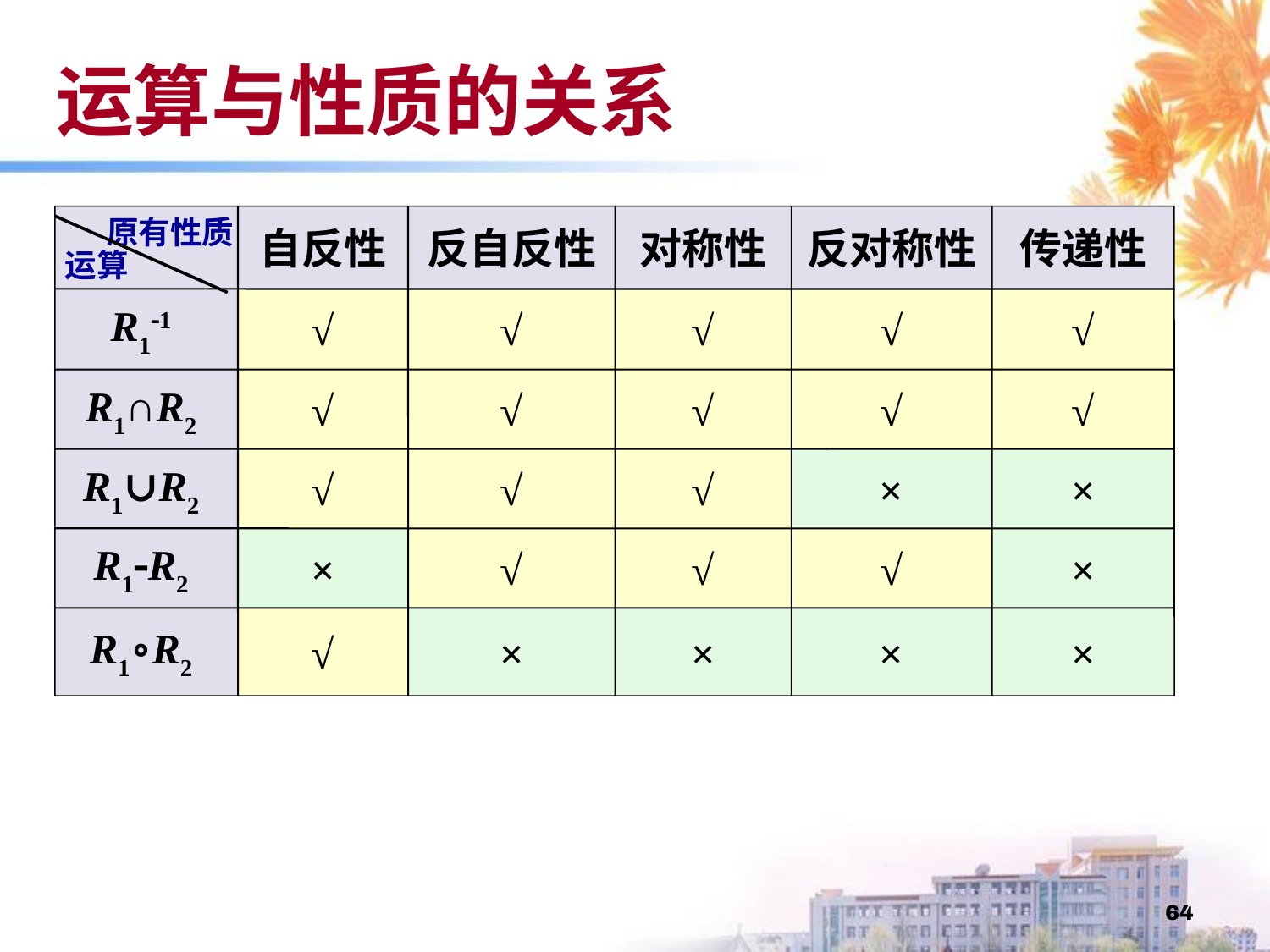

# 运算与性质的关系

自反性

反自反性

对称性

反对称性

传递性

原有性质

运算
R1−1

√
√
√
√
√
R1∩R2

√
√
√
√
√
R1∪R2

√
√
√
×
×
R1−R2

×
√
√
√
×
R1∘R2

√
×
×
×
×

64